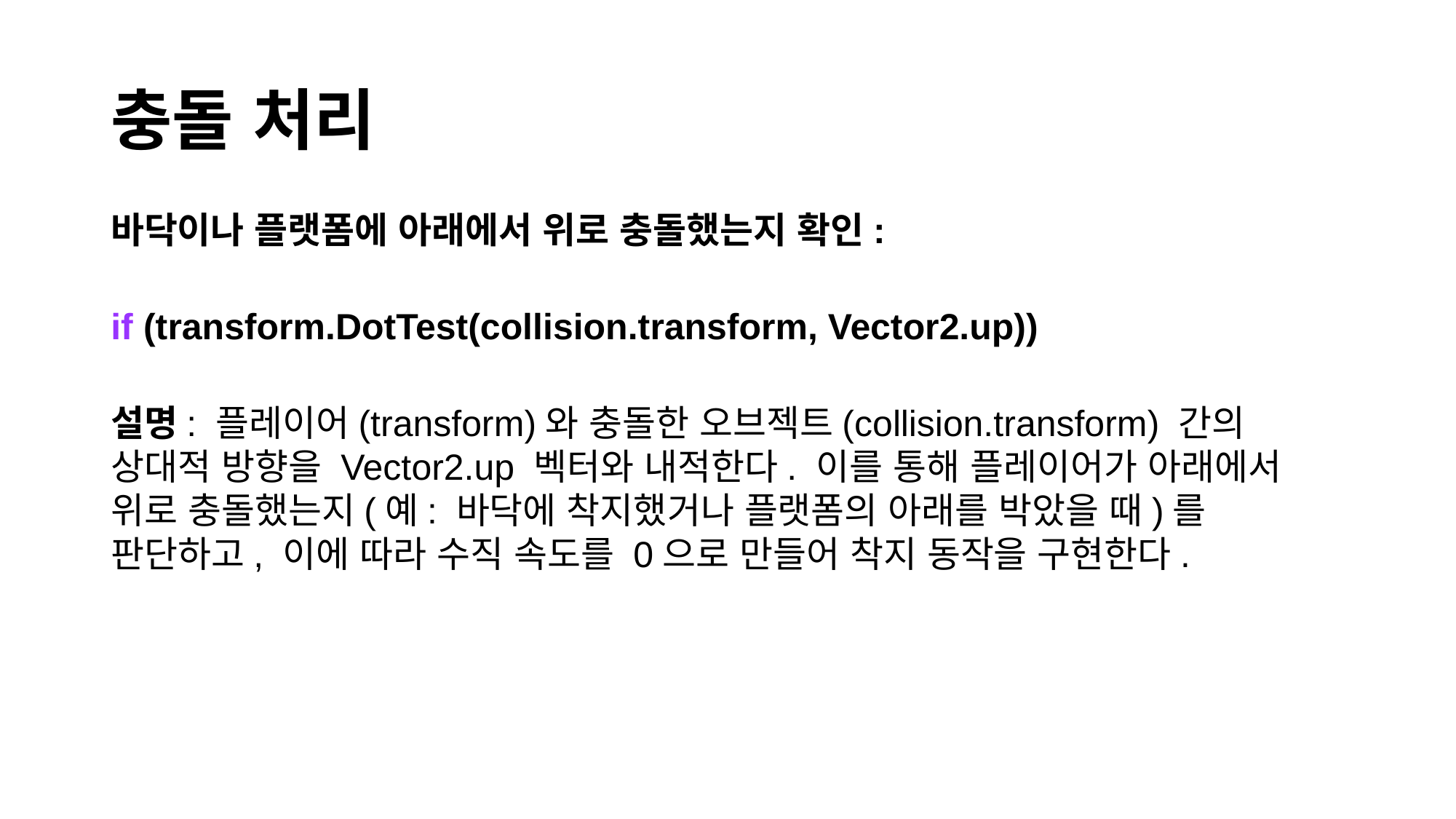

# 충돌 처리
바닥이나 플랫폼에 아래에서 위로 충돌했는지 확인:
if (transform.DotTest(collision.transform, Vector2.up))
설명: 플레이어(transform)와 충돌한 오브젝트(collision.transform) 간의 상대적 방향을 Vector2.up 벡터와 내적한다. 이를 통해 플레이어가 아래에서 위로 충돌했는지(예: 바닥에 착지했거나 플랫폼의 아래를 박았을 때)를 판단하고, 이에 따라 수직 속도를 0으로 만들어 착지 동작을 구현한다.